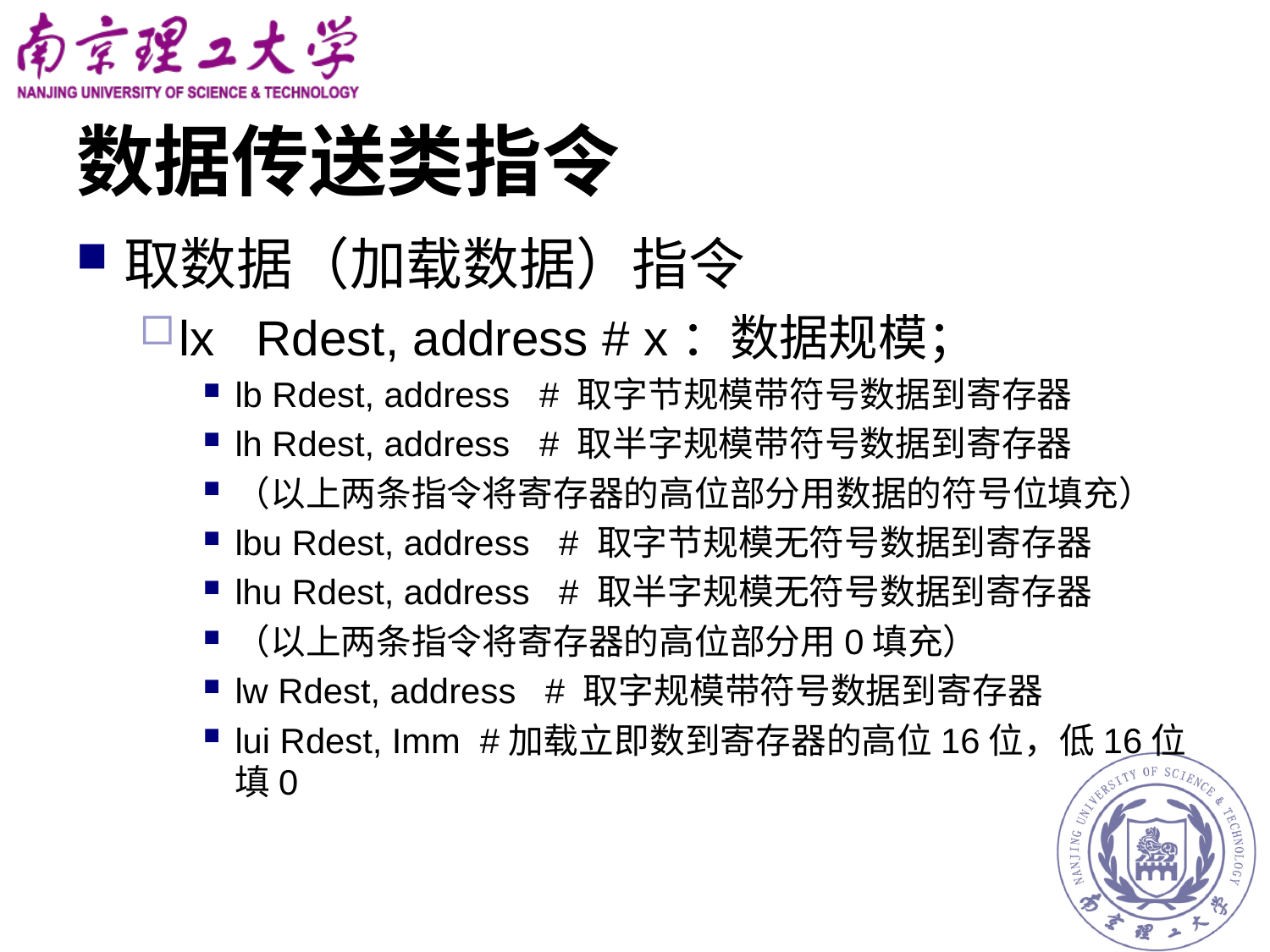

# 数据传送类指令
取数据（加载数据）指令
lx   Rdest, address # x：数据规模；
lb Rdest, address   # 取字节规模带符号数据到寄存器
lh Rdest, address   # 取半字规模带符号数据到寄存器
（以上两条指令将寄存器的高位部分用数据的符号位填充）
lbu Rdest, address   # 取字节规模无符号数据到寄存器
lhu Rdest, address   # 取半字规模无符号数据到寄存器
（以上两条指令将寄存器的高位部分用0填充）
lw Rdest, address   # 取字规模带符号数据到寄存器
lui Rdest, Imm  #加载立即数到寄存器的高位16位，低16位填0